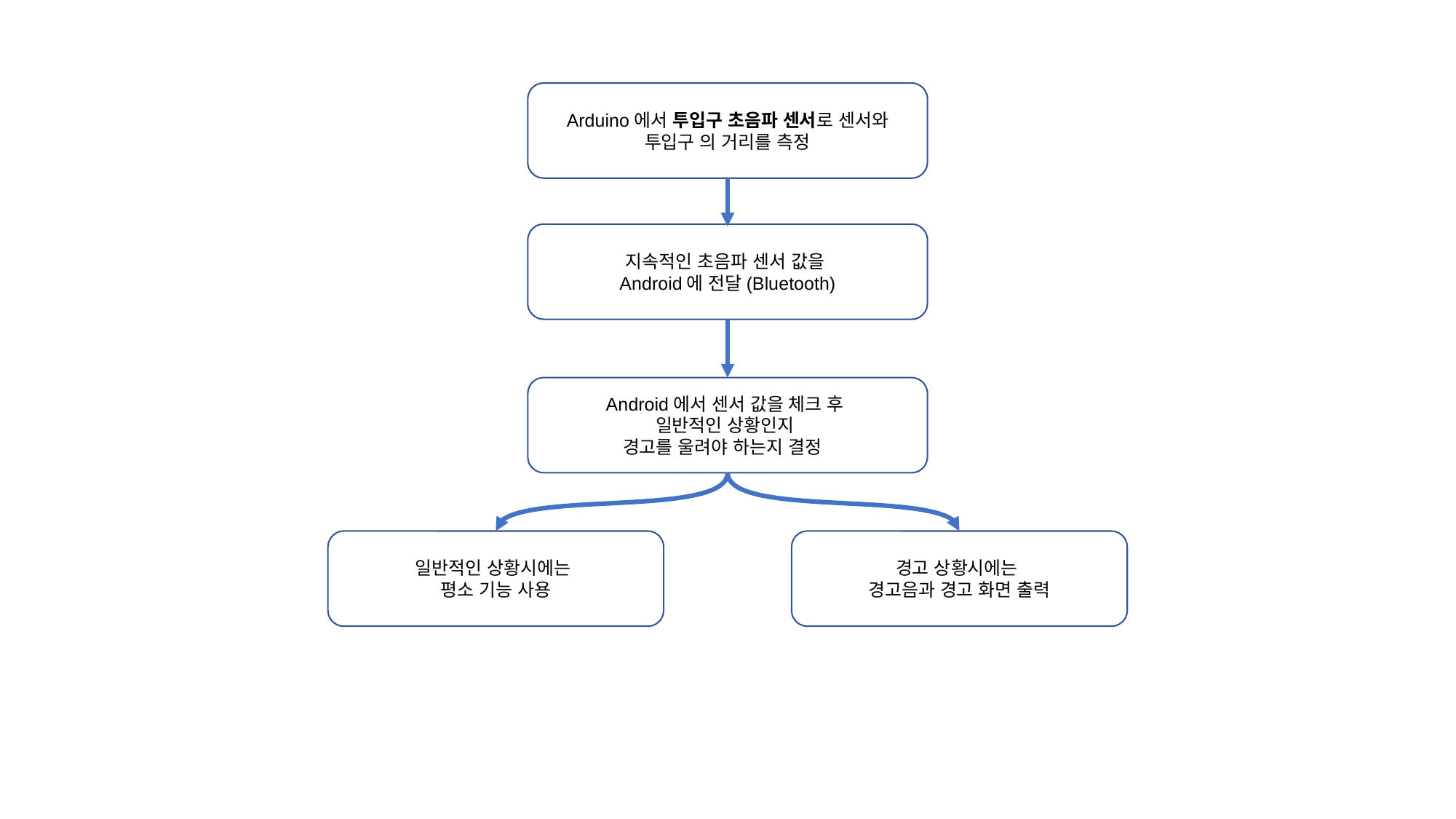

Arduino에서 투입구 초음파 센서로 센서와 투입구 의 거리를 측정
지속적인 초음파 센서 값을
Android에 전달(Bluetooth)
Android에서 센서 값을 체크 후
일반적인 상황인지
경고를 울려야 하는지 결정
일반적인 상황시에는
평소 기능 사용
경고 상황시에는
경고음과 경고 화면 출력